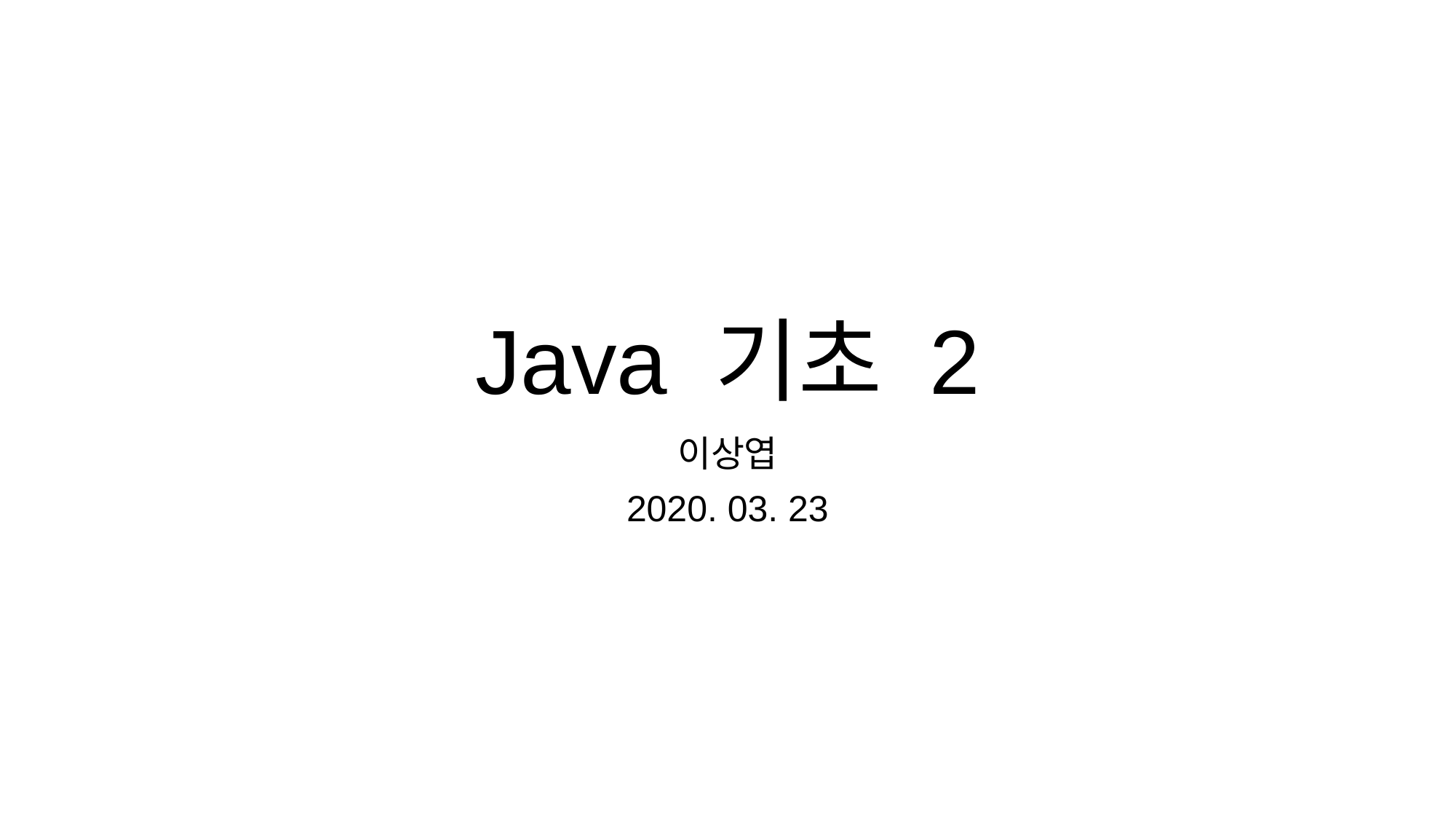

# Java 기초 2
이상엽
2020. 03. 23